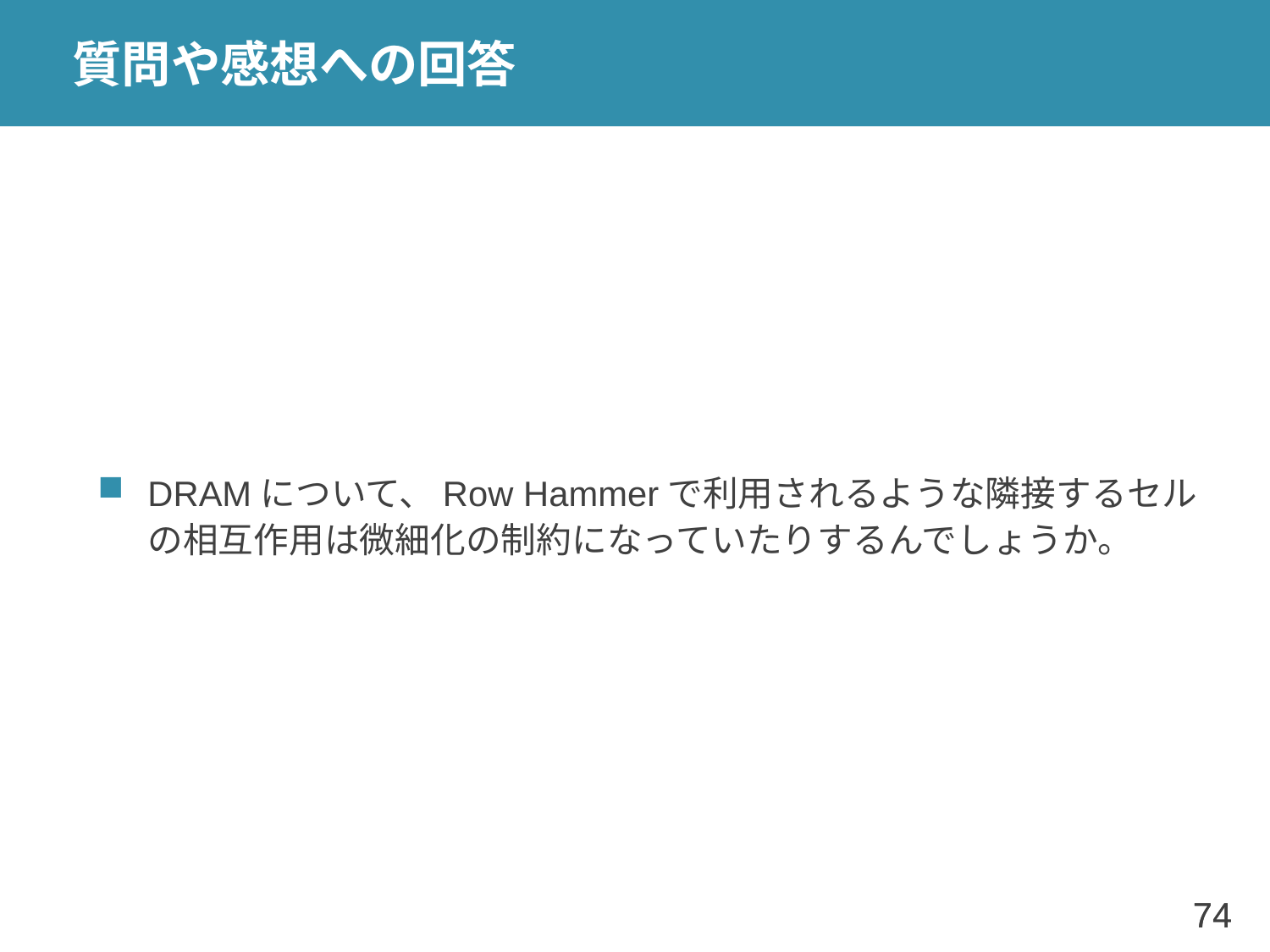

# 質問や感想への回答
DRAMについて、Row Hammerで利用されるような隣接するセルの相互作用は微細化の制約になっていたりするんでしょうか。